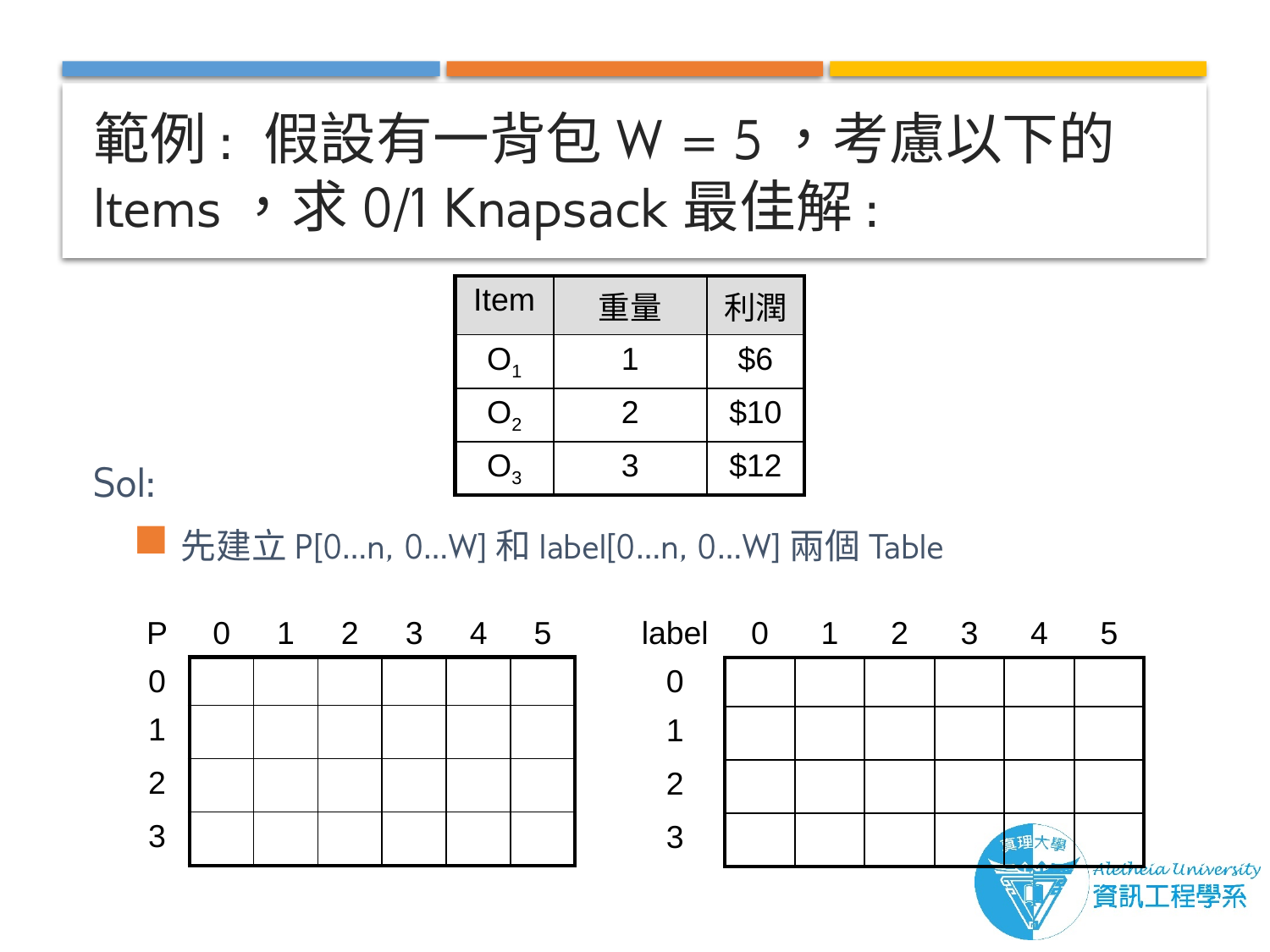

# 範例: 假設有一背包W = 5，考慮以下的Items，求0/1 Knapsack最佳解:
| Item | 重量 | 利潤 |
| --- | --- | --- |
| O1 | 1 | $6 |
| O2 | 2 | $10 |
| O3 | 3 | $12 |

Sol:
先建立P[0…n, 0…W]和label[0…n, 0…W]兩個Table

| P | 0 | 1 | 2 | 3 | 4 | 5 |
| --- | --- | --- | --- | --- | --- | --- |
| 0 |  |  |  |  |  |  |
| 1 |  |  |  |  |  |  |
| 2 |  |  |  |  |  |  |
| 3 |  |  |  |  |  |  |
| label | 0 | 1 | 2 | 3 | 4 | 5 |
| --- | --- | --- | --- | --- | --- | --- |
| 0 |  |  |  |  |  |  |
| 1 |  |  |  |  |  |  |
| 2 |  |  |  |  |  |  |
| 3 |  |  |  |  |  |  |